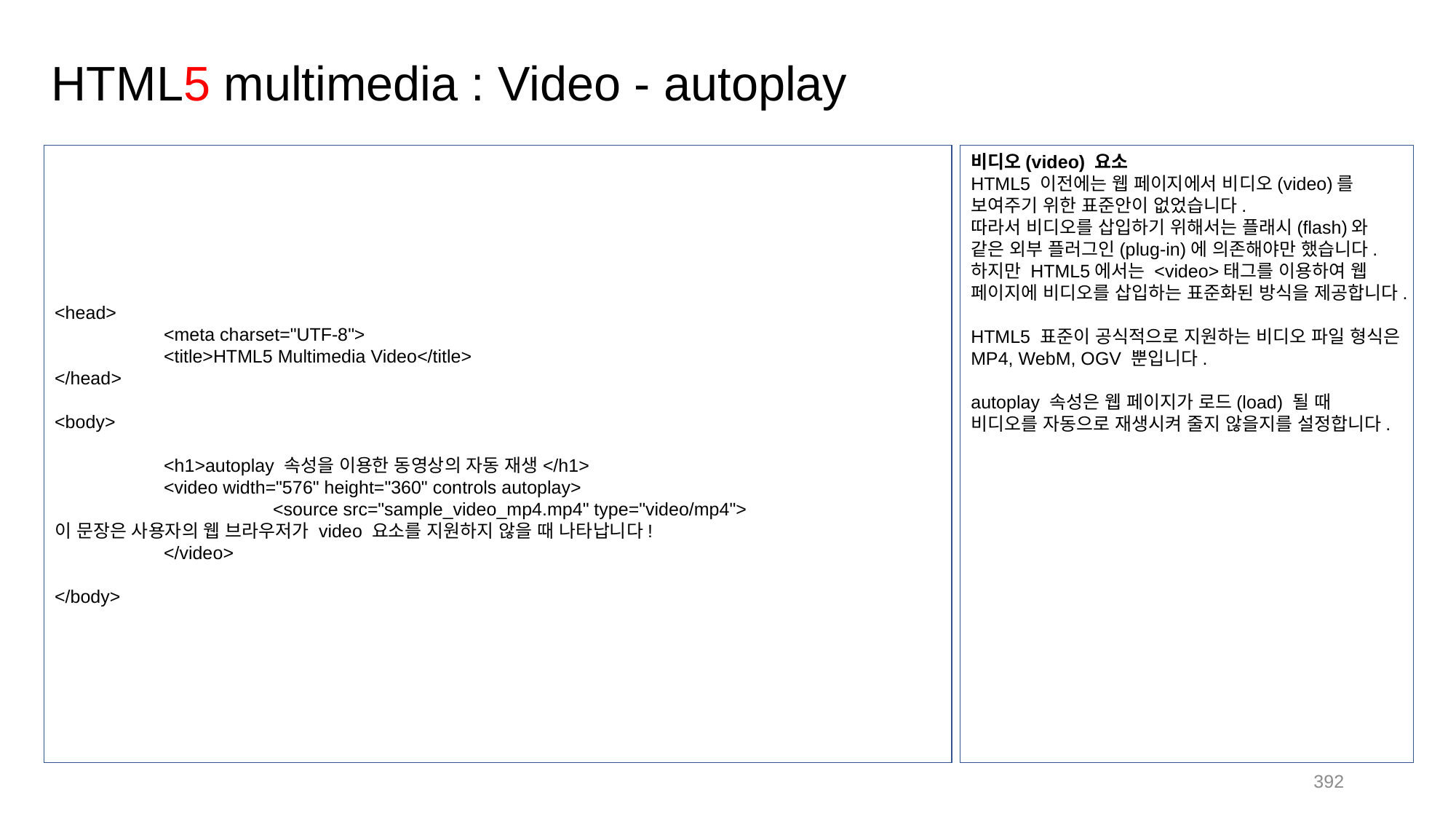

# HTML5 multimedia : Video - autoplay
<head>
	<meta charset="UTF-8">
	<title>HTML5 Multimedia Video</title>
</head>

<body>

	<h1>autoplay 속성을 이용한 동영상의 자동 재생</h1>
	<video width="576" height="360" controls autoplay>
		<source src="sample_video_mp4.mp4" type="video/mp4">		이 문장은 사용자의 웹 브라우저가 video 요소를 지원하지 않을 때 나타납니다!
	</video>

</body>
비디오(video) 요소
HTML5 이전에는 웹 페이지에서 비디오(video)를 보여주기 위한 표준안이 없었습니다.
따라서 비디오를 삽입하기 위해서는 플래시(flash)와 같은 외부 플러그인(plug-in)에 의존해야만 했습니다.
하지만 HTML5에서는 <video>태그를 이용하여 웹 페이지에 비디오를 삽입하는 표준화된 방식을 제공합니다.

HTML5 표준이 공식적으로 지원하는 비디오 파일 형식은 MP4, WebM, OGV 뿐입니다.

autoplay 속성은 웹 페이지가 로드(load) 될 때 비디오를 자동으로 재생시켜 줄지 않을지를 설정합니다.

392